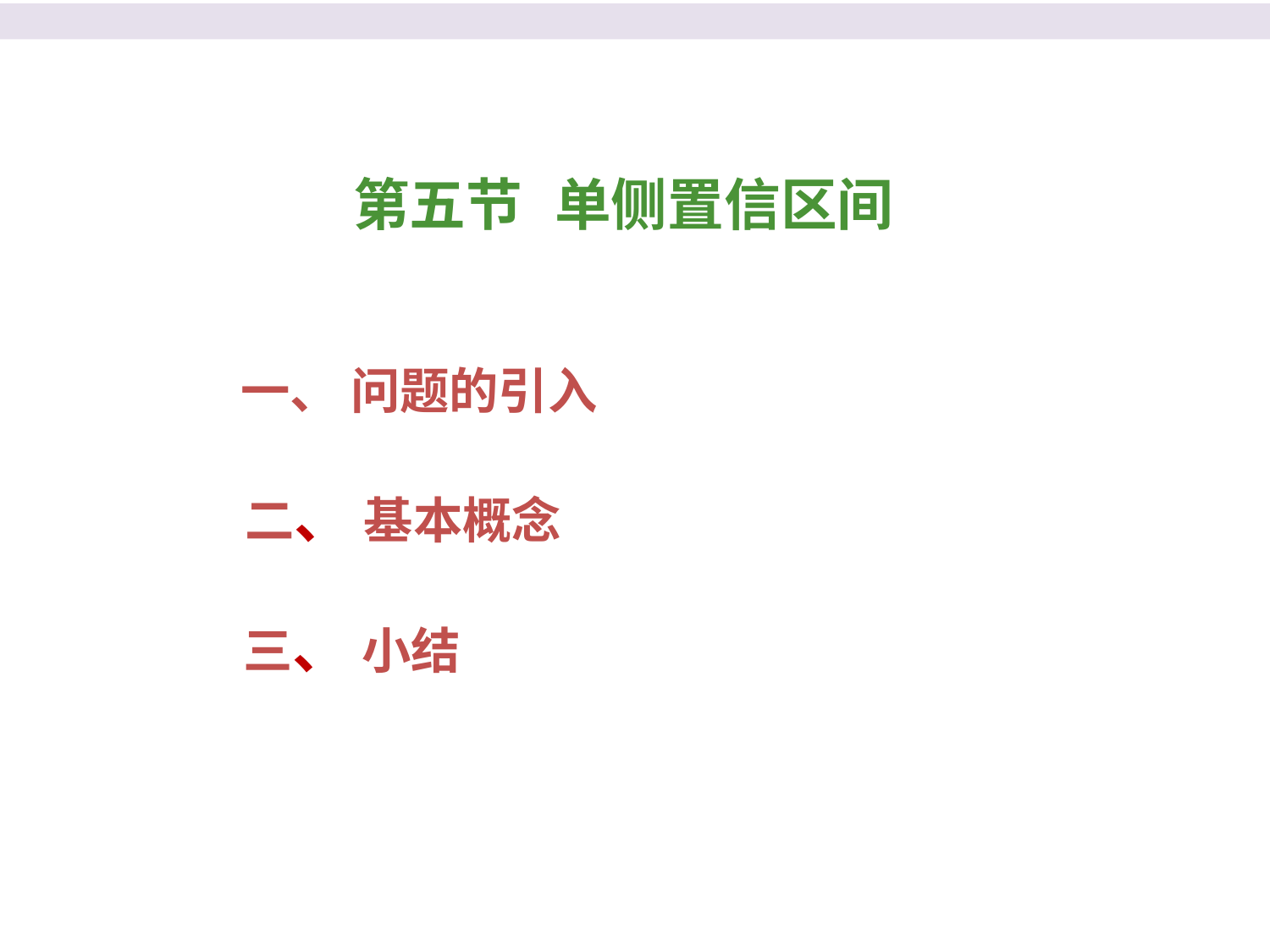

第五节  单侧置信区间
一、 问题的引入
二、 基本概念
三、 小结